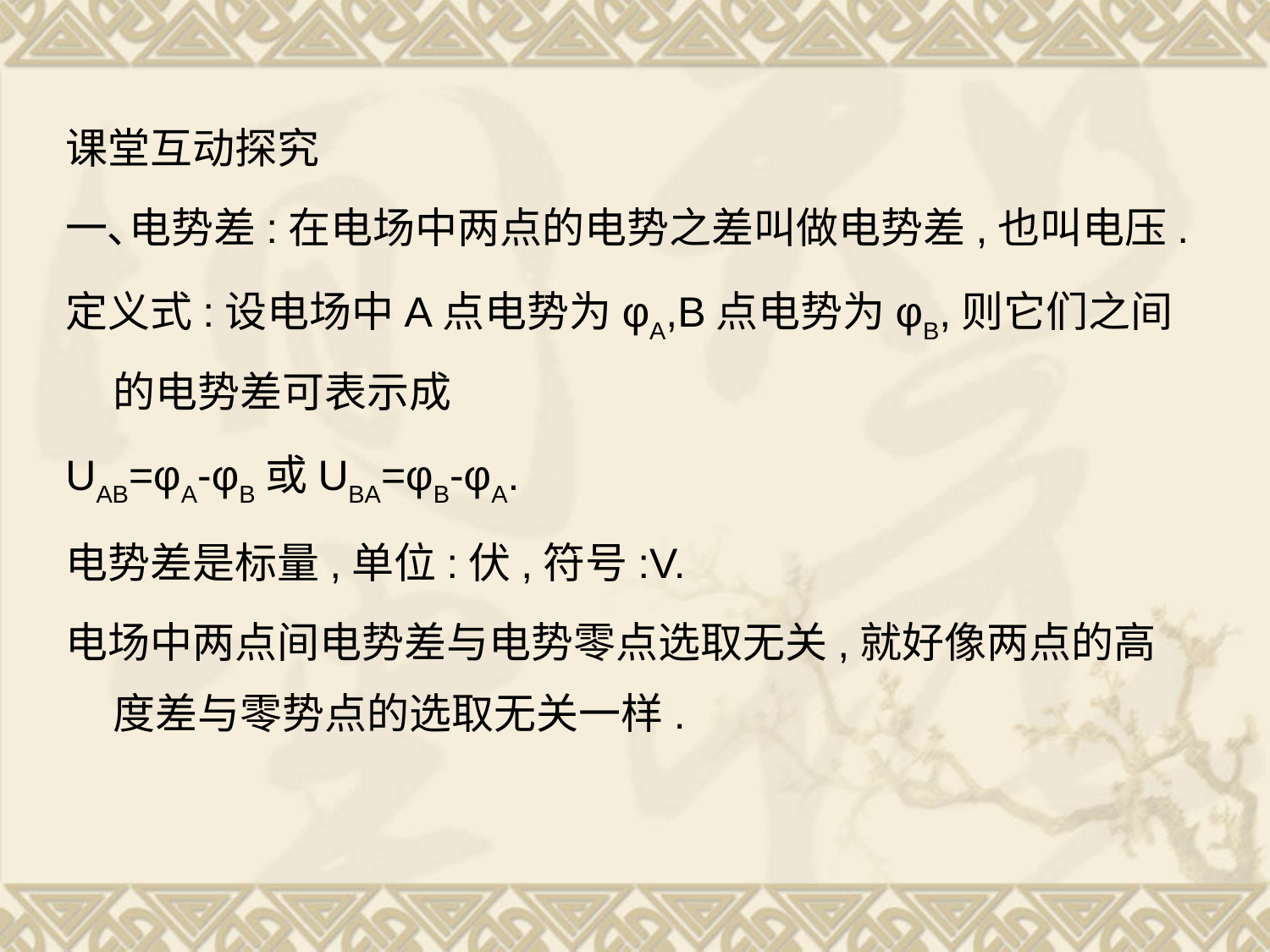

课堂互动探究
一､电势差:在电场中两点的电势之差叫做电势差,也叫电压.
定义式:设电场中A点电势为φA,B点电势为φB,则它们之间的电势差可表示成
UAB=φA-φB或UBA=φB-φA.
电势差是标量,单位:伏,符号:V.
电场中两点间电势差与电势零点选取无关,就好像两点的高度差与零势点的选取无关一样.